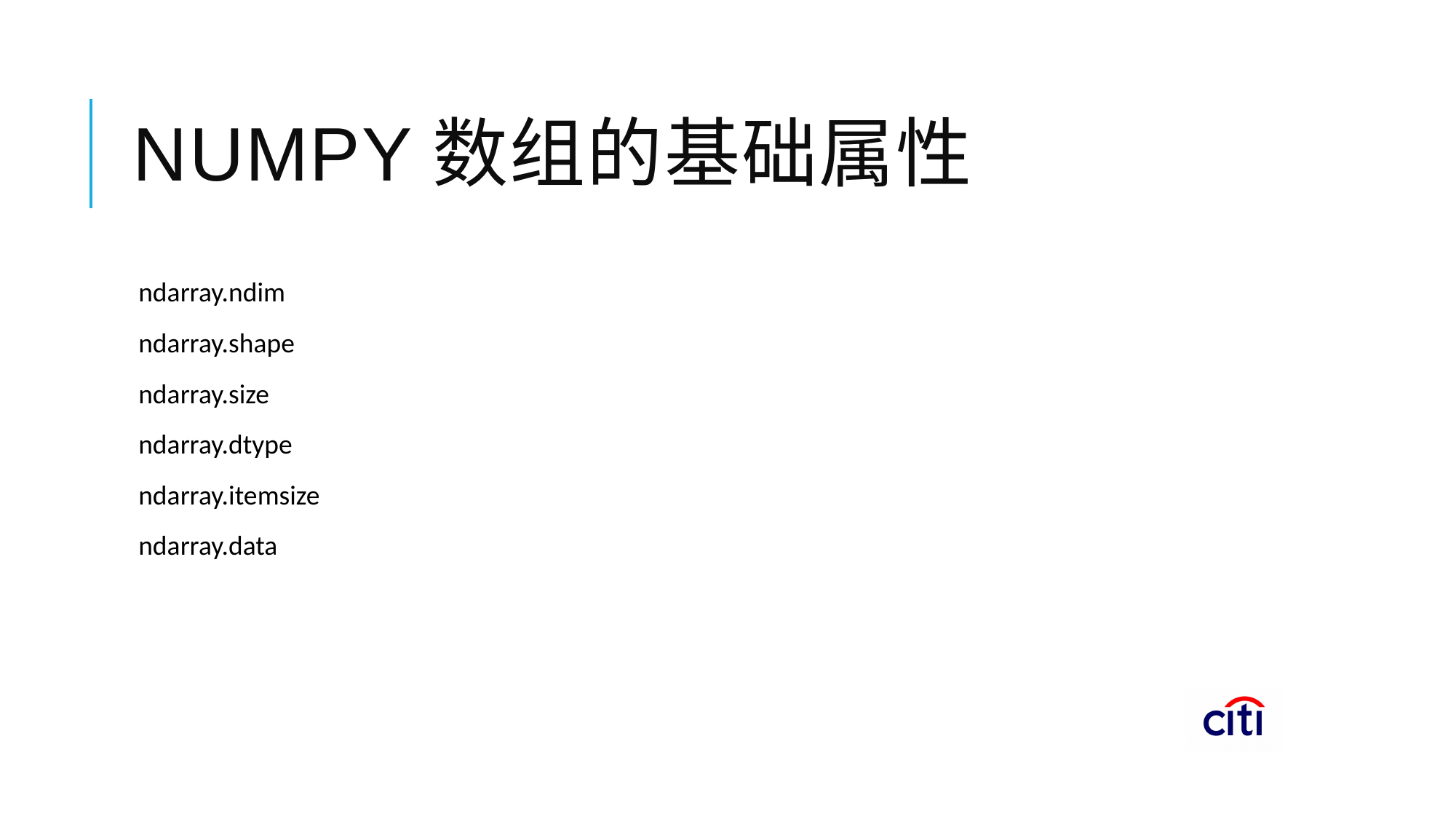

# Numpy数组的基础属性
ndarray.ndim
ndarray.shape
ndarray.size
ndarray.dtype
ndarray.itemsize
ndarray.data